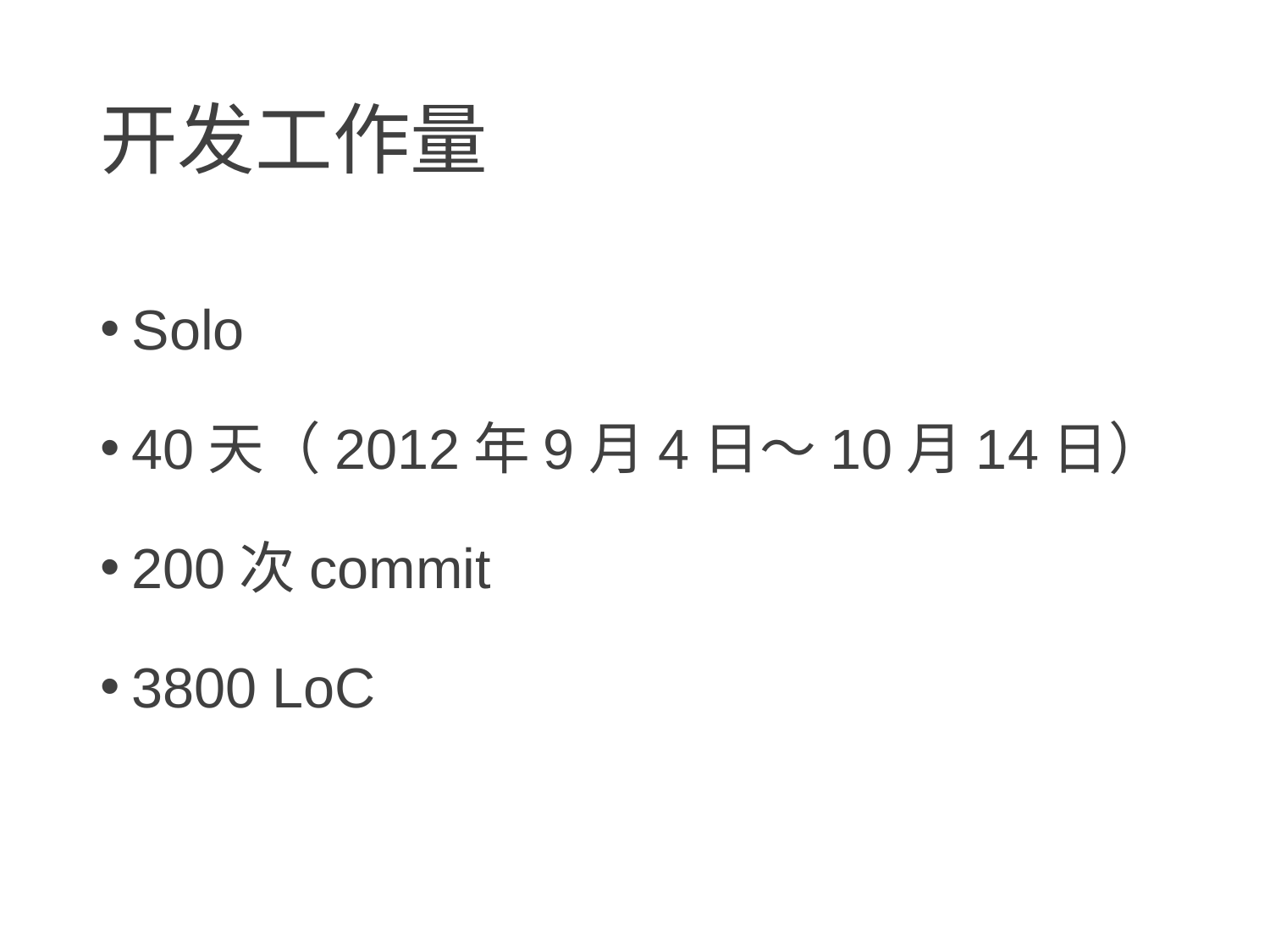

# 开发工作量
Solo
40天（2012年9月4日～10月14日）
200次commit
3800 LoC